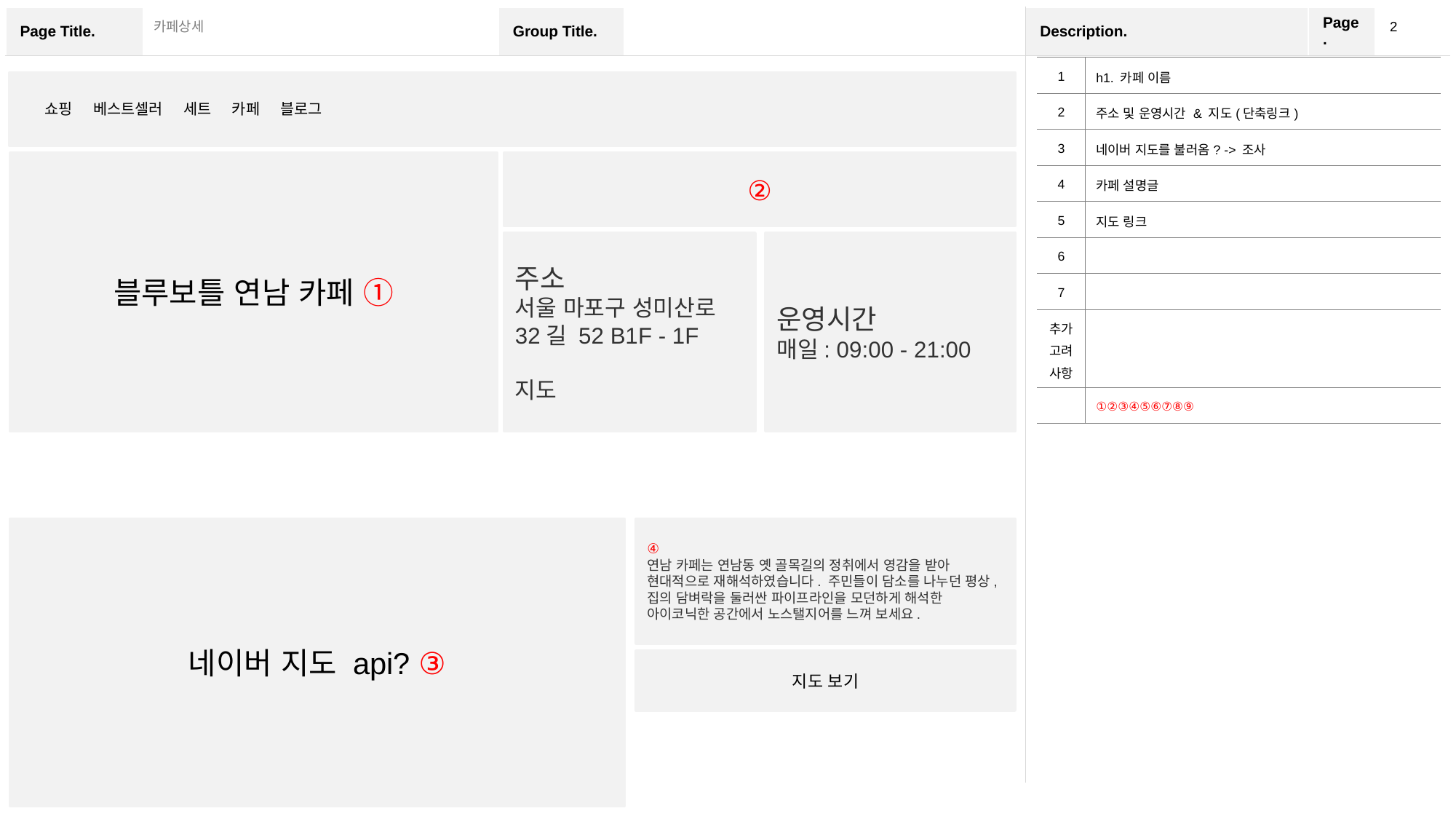

2
카페상세

| 1 | h1. 카페 이름 |
| --- | --- |
| 2 | 주소 및 운영시간 & 지도(단축링크) |
| 3 | 네이버 지도를 불러옴? -> 조사 |
| 4 | 카페 설명글 |
| 5 | 지도 링크 |
| 6 |  |
| 7 |  |
| 추가 고려 사항 |  |
|  | ①②③④⑤⑥⑦⑧⑨ |

쇼핑     베스트셀러     세트     카페     블로그
②
블루보틀 연남 카페 ①
운영시간
매일: 09:00 - 21:00
주소
서울 마포구 성미산로32길 52 B1F - 1F

지도
네이버 지도 api? ③
④
연남 카페는 연남동 옛 골목길의 정취에서 영감을 받아
현대적으로 재해석하였습니다. 주민들이 담소를 나누던 평상,
집의 담벼락을 둘러싼 파이프라인을 모던하게 해석한
아이코닉한 공간에서 노스탤지어를 느껴 보세요.
지도 보기